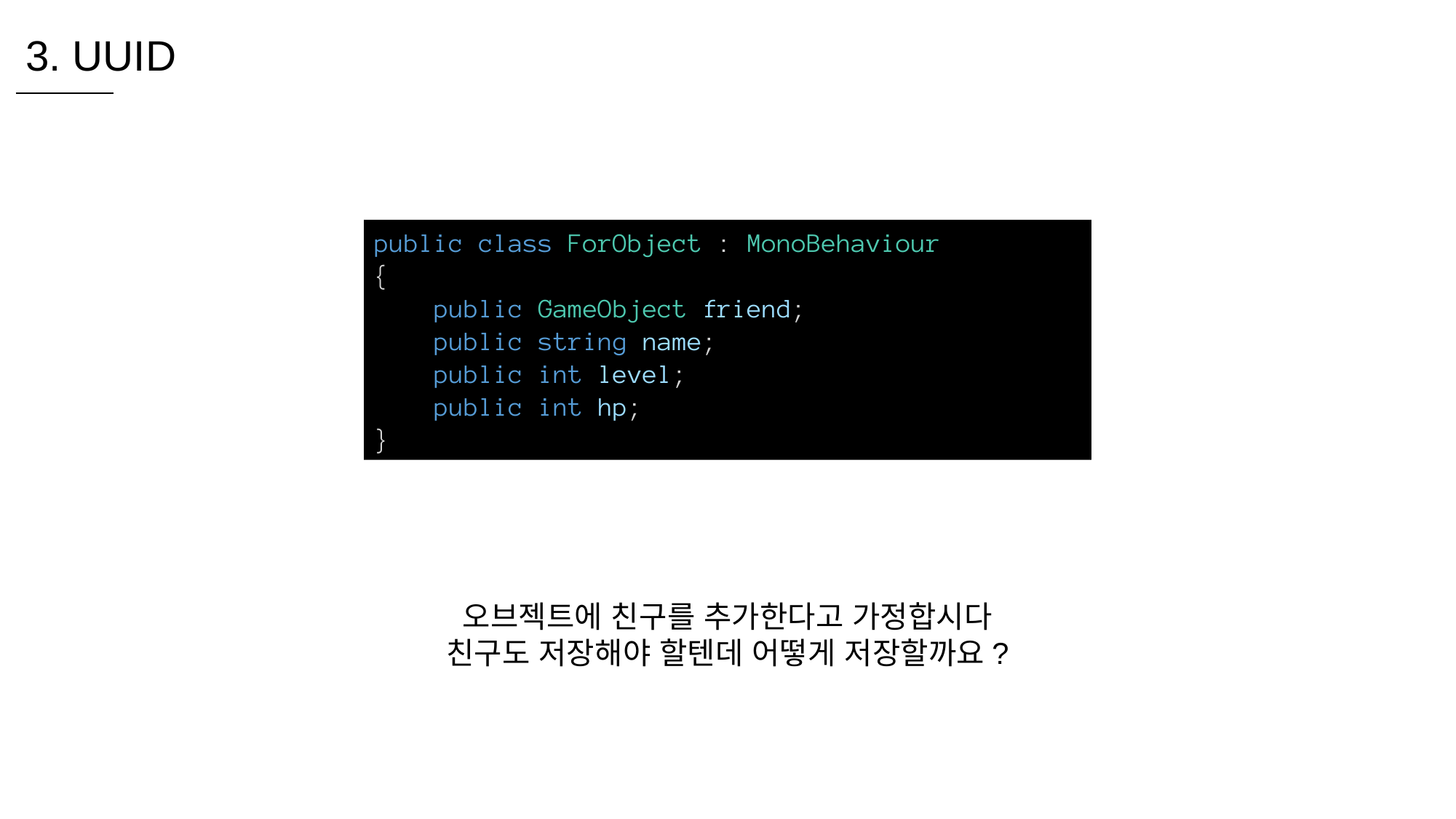

3. UUID
public class ForObject : MonoBehaviour
{
    public GameObject friend;
    public string name;
    public int level;
    public int hp;
}
오브젝트에 친구를 추가한다고 가정합시다
친구도 저장해야 할텐데 어떻게 저장할까요?